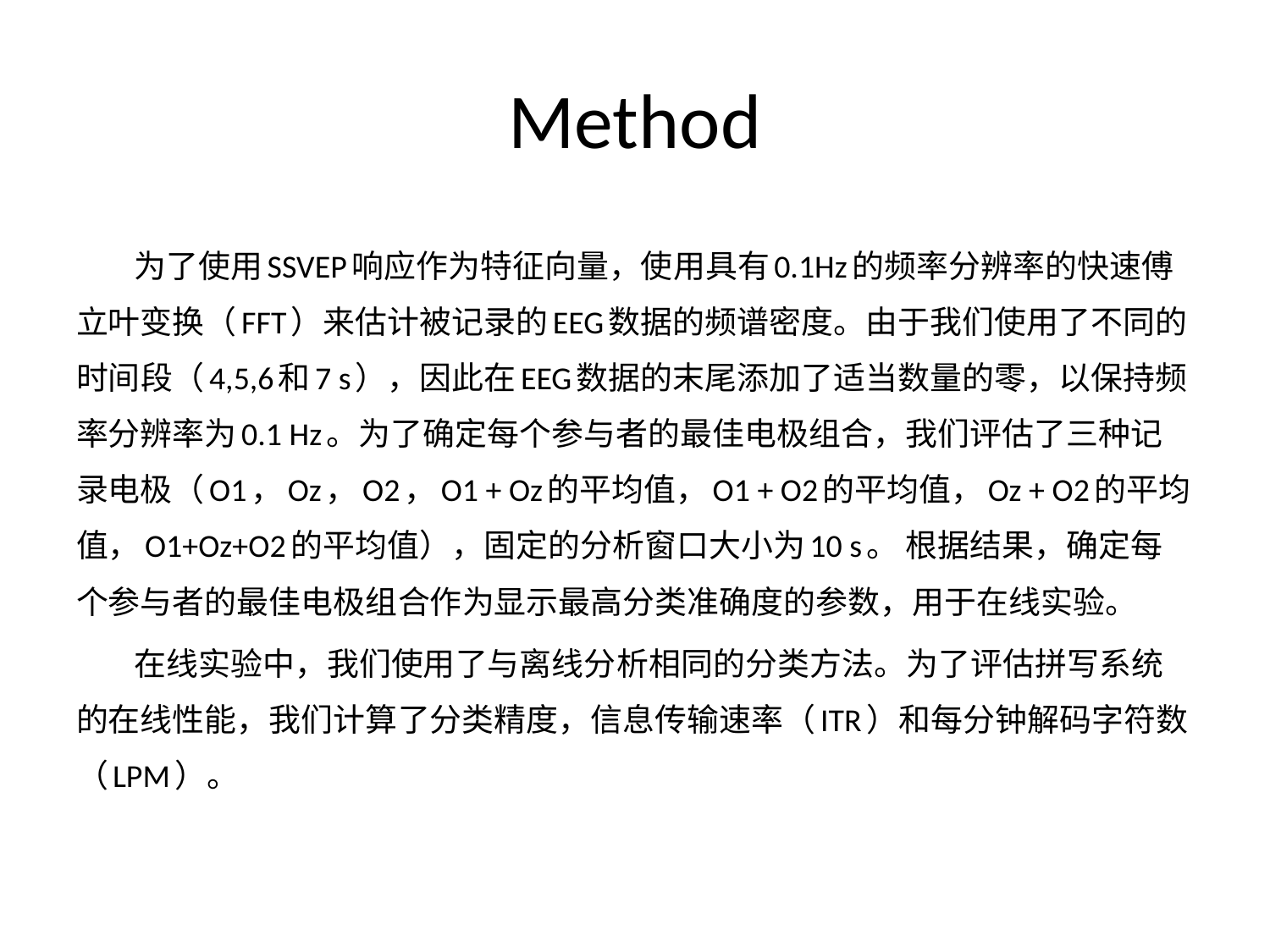

# Method
为了使用SSVEP响应作为特征向量，使用具有0.1Hz的频率分辨率的快速傅立叶变换（FFT）来估计被记录的EEG数据的频谱密度。由于我们使用了不同的时间段（4,5,6和7 s），因此在EEG数据的末尾添加了适当数量的零，以保持频率分辨率为0.1 Hz。为了确定每个参与者的最佳电极组合，我们评估了三种记录电极（O1，Oz，O2，O1 + Oz的平均值，O1 + O2的平均值，Oz + O2的平均值，O1+Oz+O2的平均值），固定的分析窗口大小为10 s。 根据结果，确定每个参与者的最佳电极组合作为显示最高分类准确度的参数，用于在线实验。
在线实验中，我们使用了与离线分析相同的分类方法。为了评估拼写系统的在线性能，我们计算了分类精度，信息传输速率（ITR）和每分钟解码字符数（LPM）。